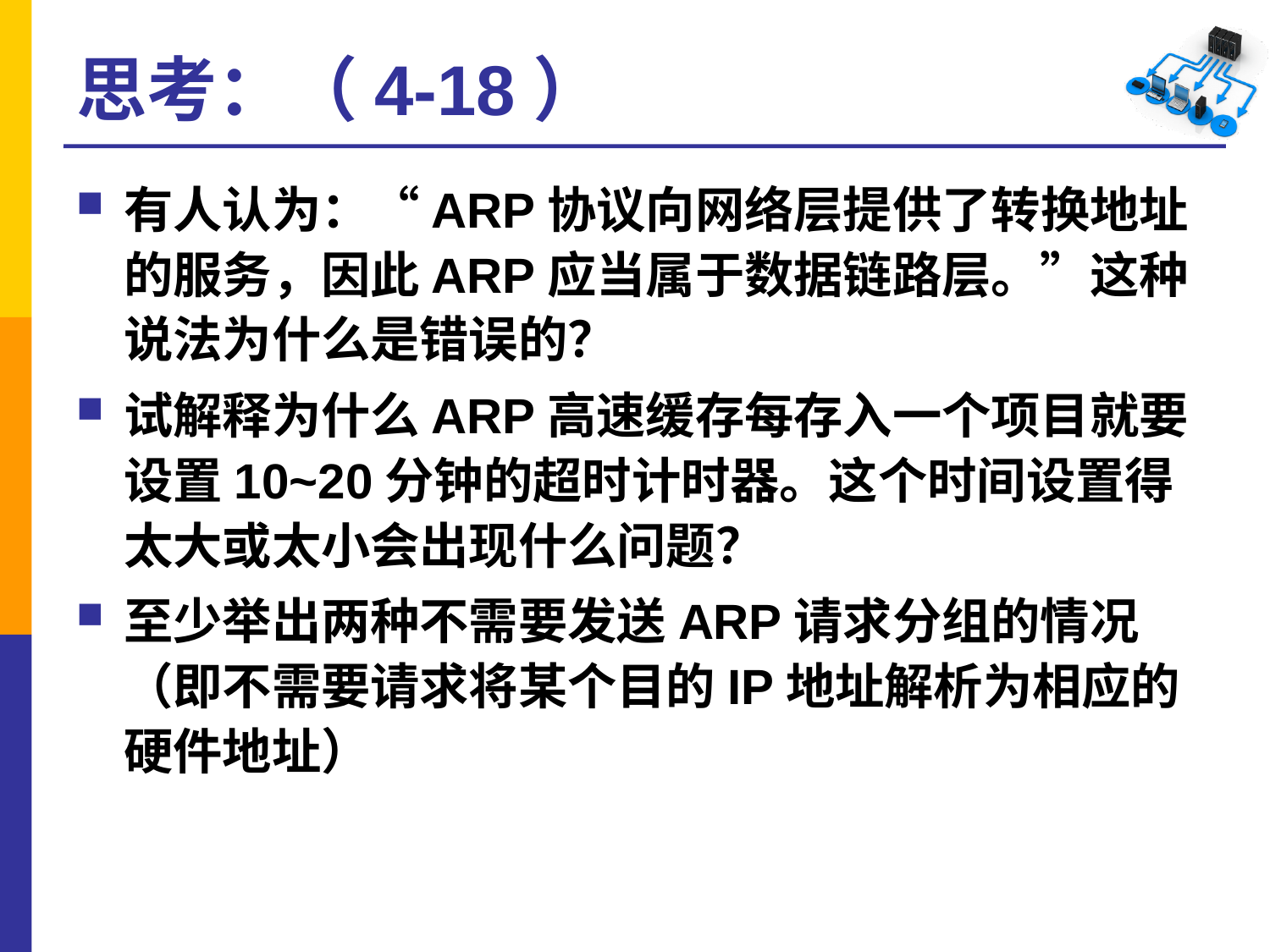

# 思考：（4-18）
有人认为：“ARP协议向网络层提供了转换地址的服务，因此ARP应当属于数据链路层。”这种说法为什么是错误的？
试解释为什么ARP高速缓存每存入一个项目就要设置10~20分钟的超时计时器。这个时间设置得太大或太小会出现什么问题？
至少举出两种不需要发送ARP请求分组的情况（即不需要请求将某个目的IP地址解析为相应的硬件地址）